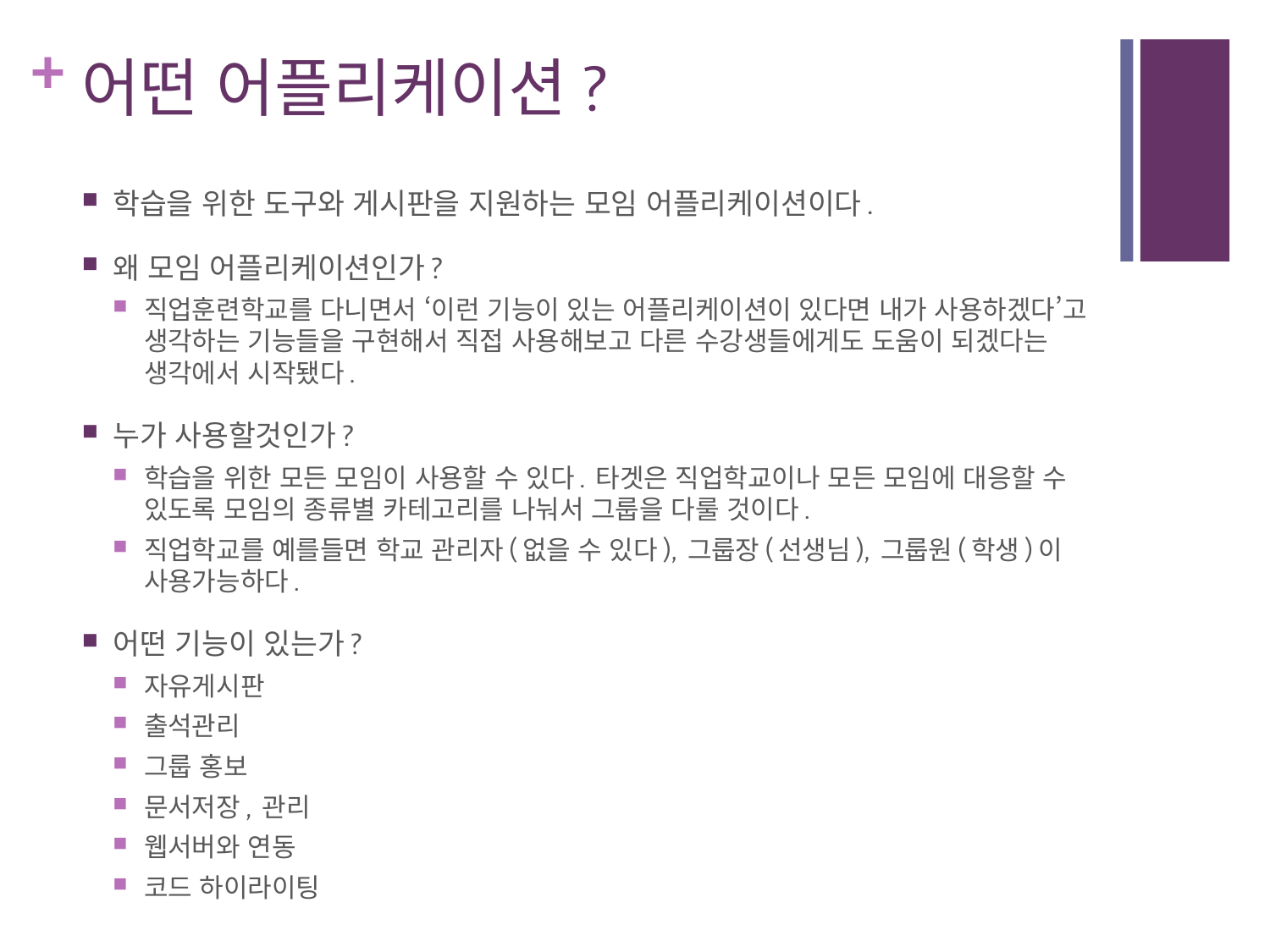

# 어떤 어플리케이션?
학습을 위한 도구와 게시판을 지원하는 모임 어플리케이션이다.
왜 모임 어플리케이션인가?
직업훈련학교를 다니면서 ‘이런 기능이 있는 어플리케이션이 있다면 내가 사용하겠다’고 생각하는 기능들을 구현해서 직접 사용해보고 다른 수강생들에게도 도움이 되겠다는 생각에서 시작됐다.
누가 사용할것인가?
학습을 위한 모든 모임이 사용할 수 있다. 타겟은 직업학교이나 모든 모임에 대응할 수 있도록 모임의 종류별 카테고리를 나눠서 그룹을 다룰 것이다.
직업학교를 예를들면 학교 관리자(없을 수 있다), 그룹장(선생님), 그룹원(학생)이 사용가능하다.
어떤 기능이 있는가?
자유게시판
출석관리
그룹 홍보
문서저장, 관리
웹서버와 연동
코드 하이라이팅